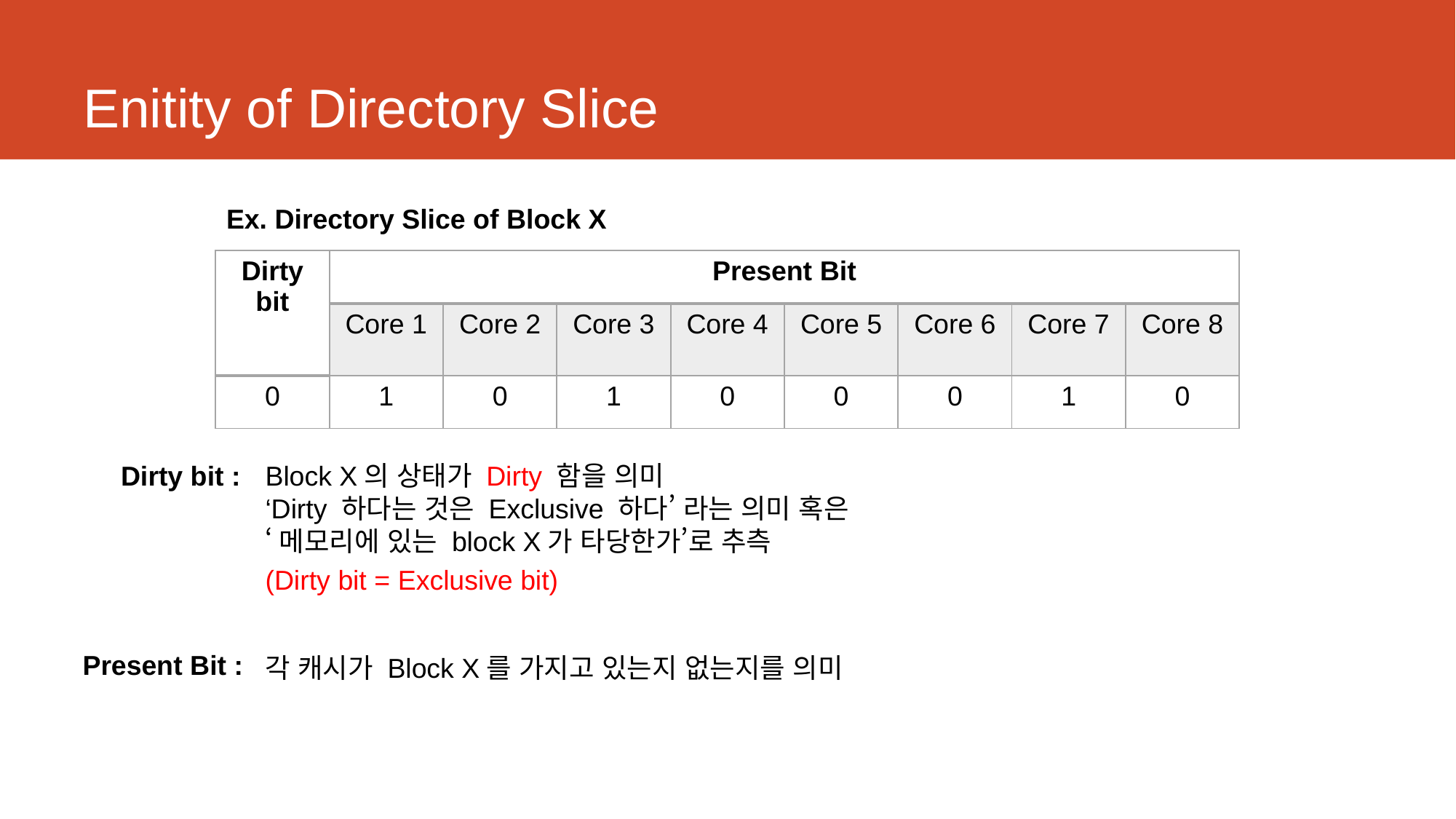

# Enitity of Directory Slice
Ex. Directory Slice of Block X
| Dirty bit | Present Bit |  |  |  |  |  |  |  |
| --- | --- | --- | --- | --- | --- | --- | --- | --- |
|  | Core 1 | Core 2 | Core 3 | Core 4 | Core 5 | Core 6 | Core 7 | Core 8 |
| 0 | 1 | 0 | 1 | 0 | 0 | 0 | 1 | 0 |

Dirty bit :
Block X의 상태가 Dirty 함을 의미
‘Dirty 하다는 것은 Exclusive 하다’ 라는 의미 혹은
‘메모리에 있는 block X가 타당한가’로 추측
(Dirty bit = Exclusive bit)
Present Bit :
각 캐시가 Block X를 가지고 있는지 없는지를 의미